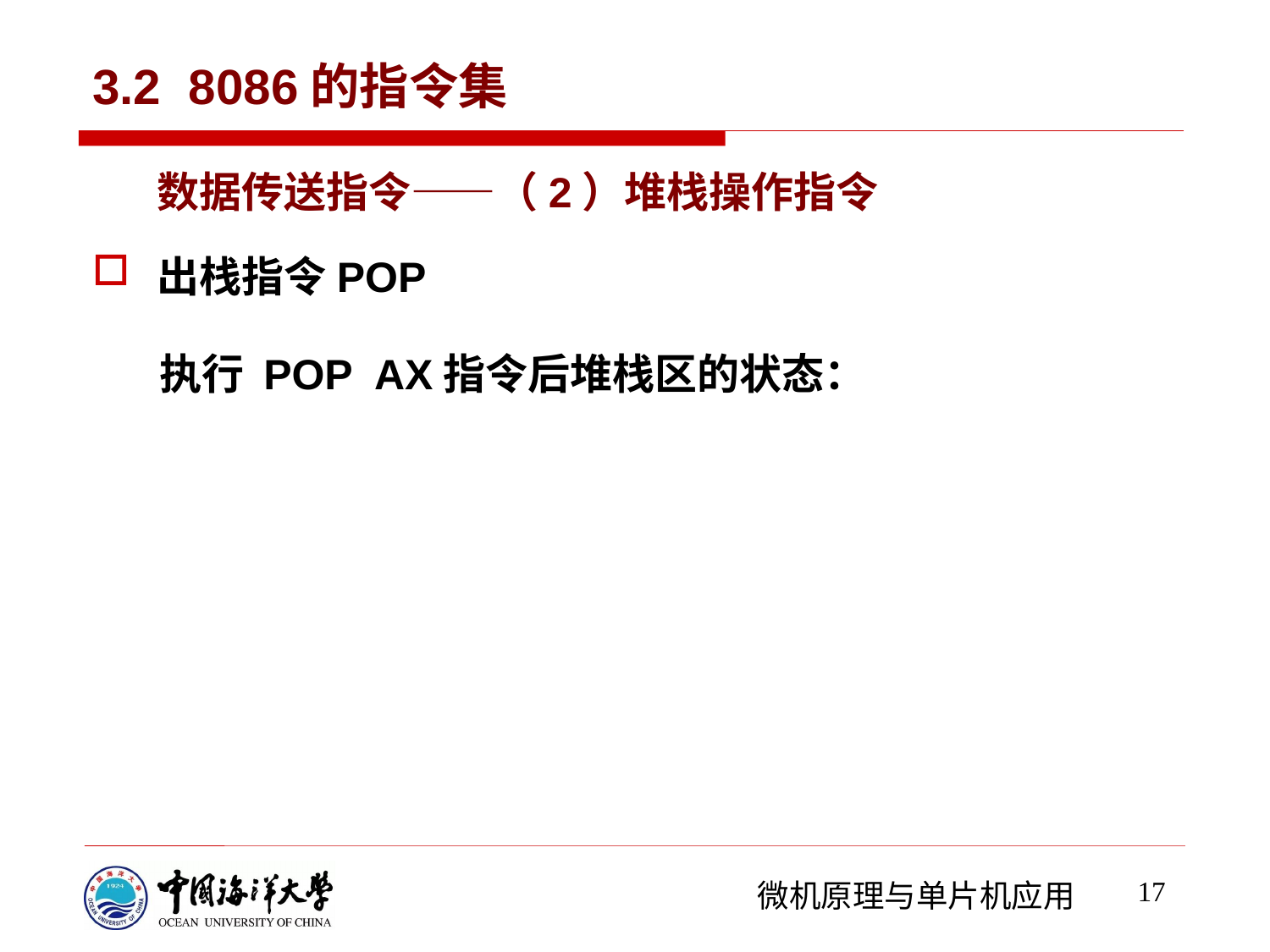

# 3.2  8086的指令集
数据传送指令——（2）堆栈操作指令
出栈指令POP
      执行 POP  AX指令后堆栈区的状态：

17